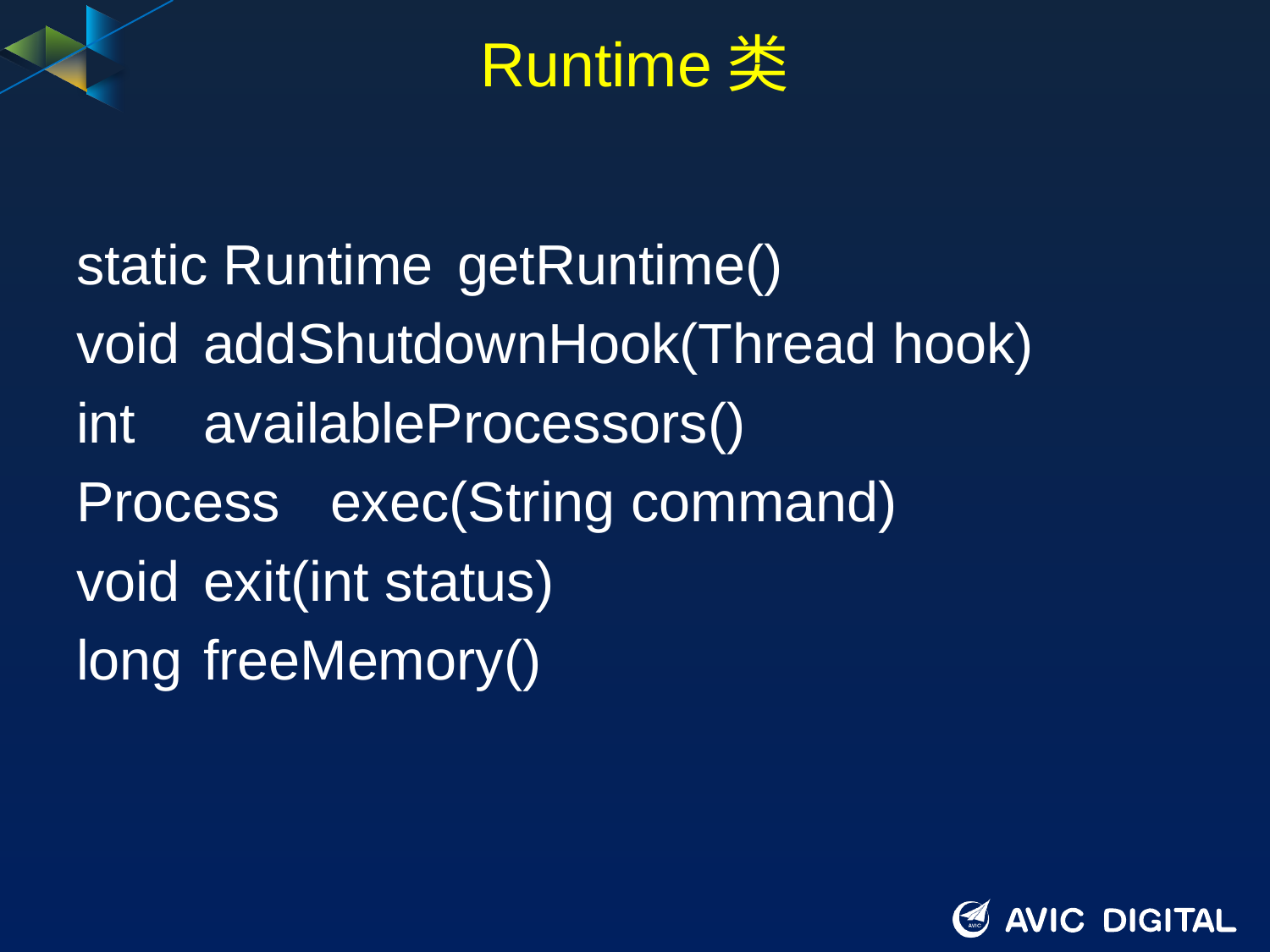

# Runtime类
static Runtime	getRuntime()
void	addShutdownHook(Thread hook)
int	availableProcessors()
Process	exec(String command)
void	exit(int status)
long	freeMemory()